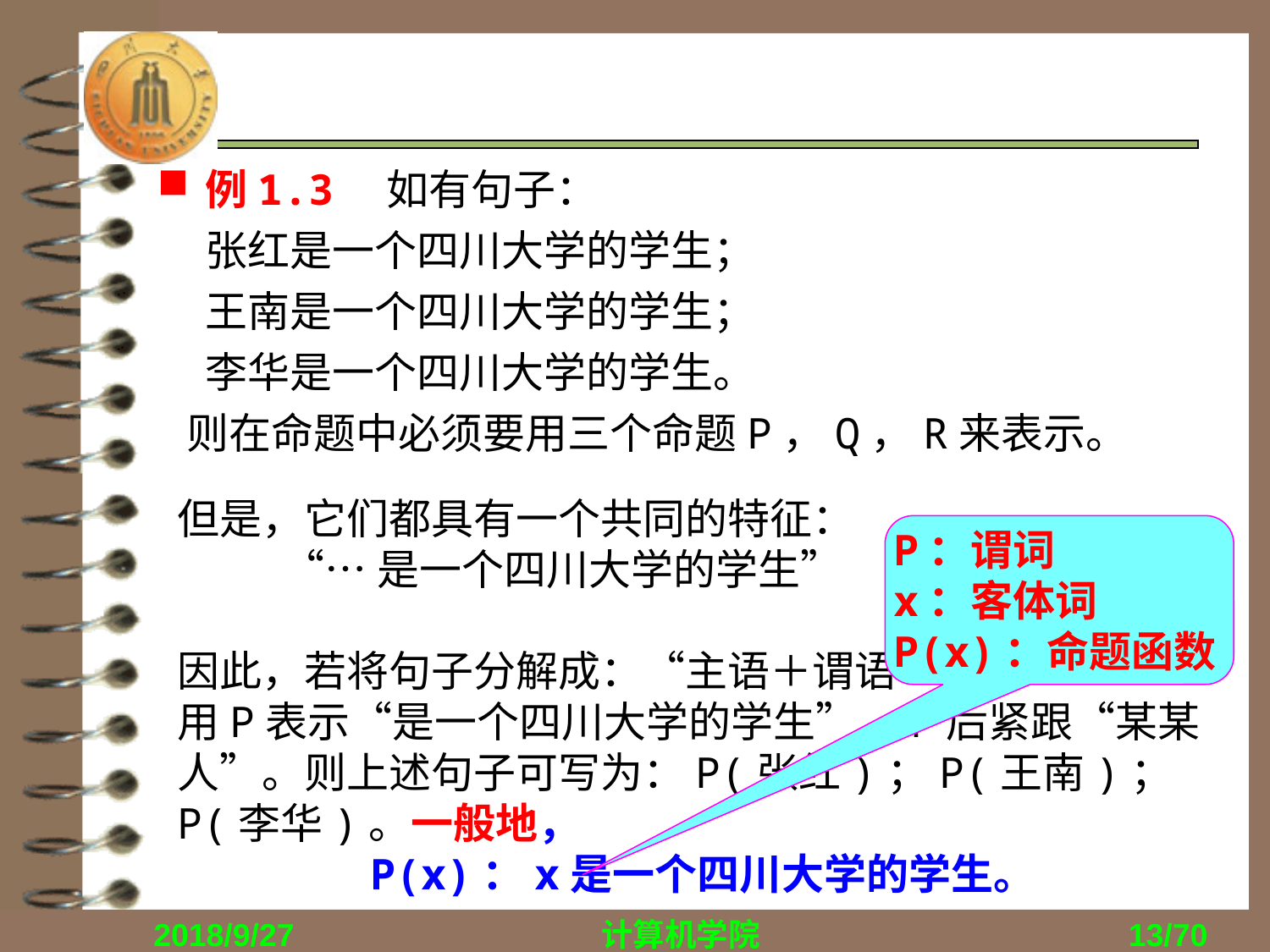

#
例1.3　如有句子：
	张红是一个四川大学的学生；
	王南是一个四川大学的学生；
	李华是一个四川大学的学生。
  则在命题中必须要用三个命题P，Q，R来表示。
但是，它们都具有一个共同的特征：
           “…是一个四川大学的学生”

因此，若将句子分解成：“主语＋谓语”
用P表示“是一个四川大学的学生”，P后紧跟“某某人”。则上述句子可写为：P(张红)；P(王南)；P(李华)。一般地，
P(x)：x是一个四川大学的学生。
P：谓词
x：客体词
P(x)：命题函数
2018/9/27
计算机学院
13/70